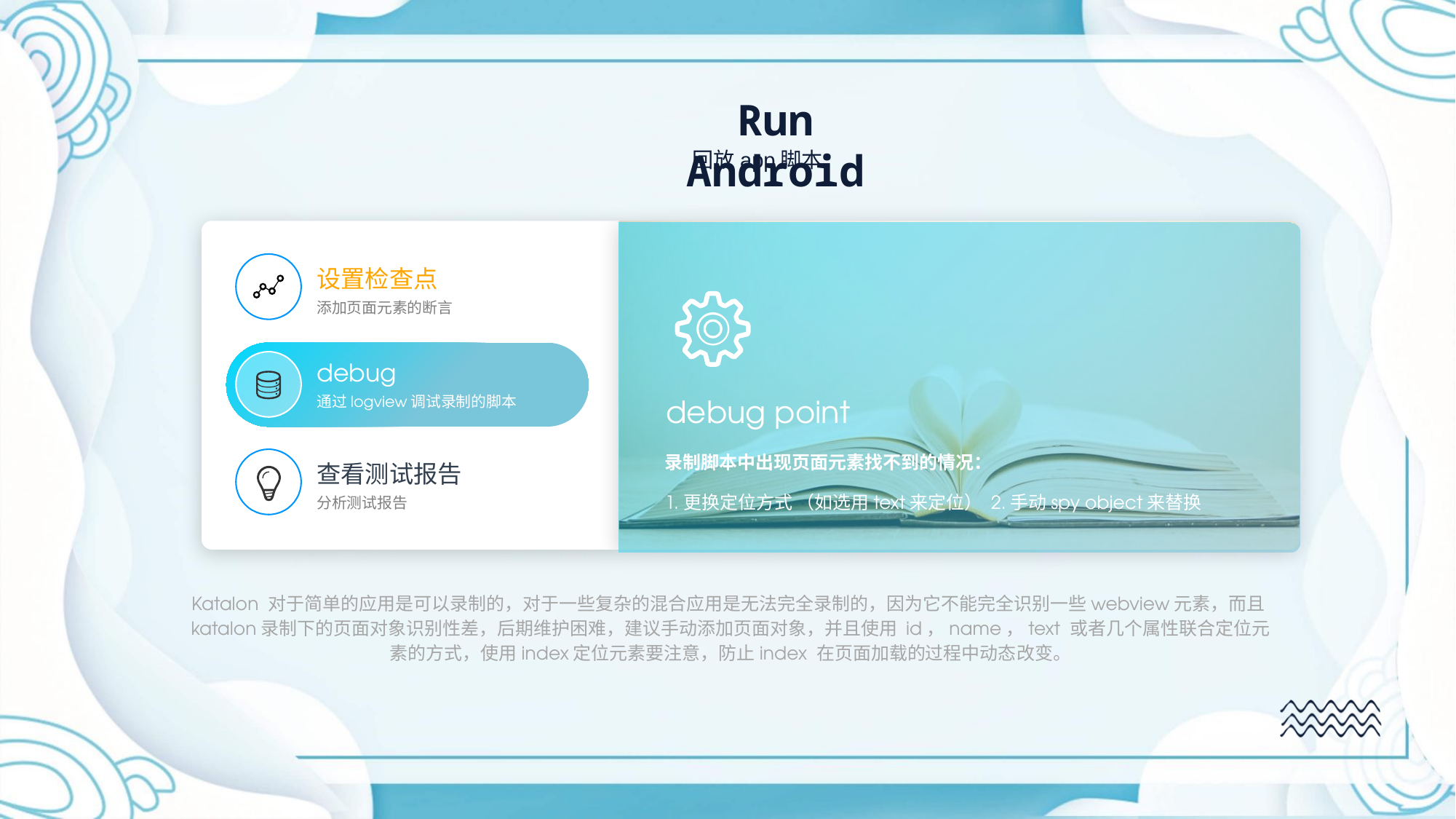

Run Android
回放app脚本

设置检查点
添加页面元素的断言

debug
通过logview调试录制的脚本

debug point
录制脚本中出现页面元素找不到的情况：
1.更换定位方式 （如选用text来定位） 2.手动spy object来替换
查看测试报告
分析测试报告

Katalon 对于简单的应用是可以录制的，对于一些复杂的混合应用是无法完全录制的，因为它不能完全识别一些webview元素，而且katalon录制下的页面对象识别性差，后期维护困难，建议手动添加页面对象，并且使用 id，name，text 或者几个属性联合定位元素的方式，使用index定位元素要注意，防止index 在页面加载的过程中动态改变。